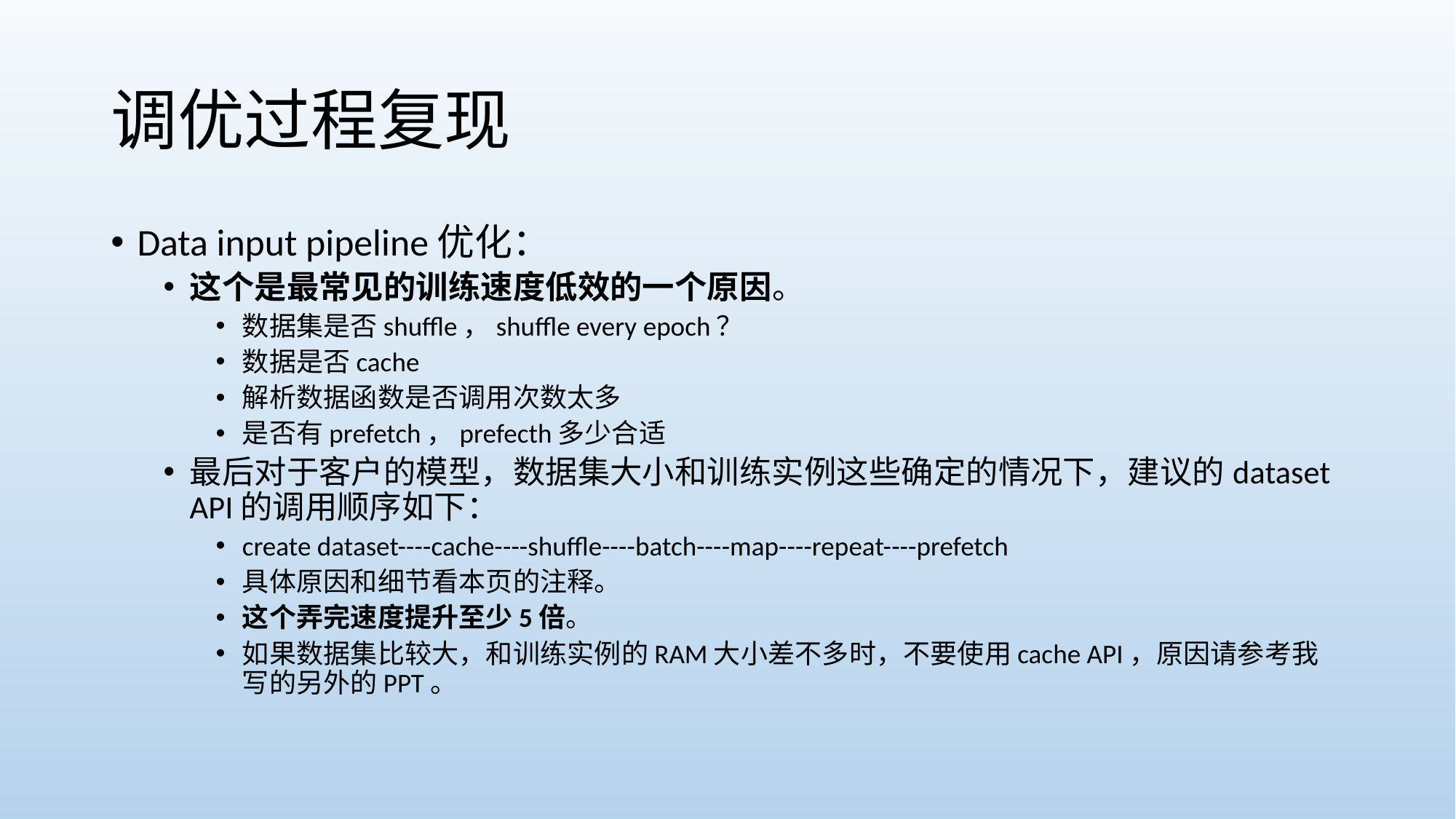

# 调优过程复现
Data input pipeline优化：
这个是最常见的训练速度低效的一个原因。
数据集是否shuffle，shuffle every epoch？
数据是否cache
解析数据函数是否调用次数太多
是否有prefetch，prefecth多少合适
最后对于客户的模型，数据集大小和训练实例这些确定的情况下，建议的dataset API的调用顺序如下：
create dataset----cache----shuffle----batch----map----repeat----prefetch
具体原因和细节看本页的注释。
这个弄完速度提升至少5倍。
如果数据集比较大，和训练实例的RAM大小差不多时，不要使用cache API，原因请参考我写的另外的PPT。